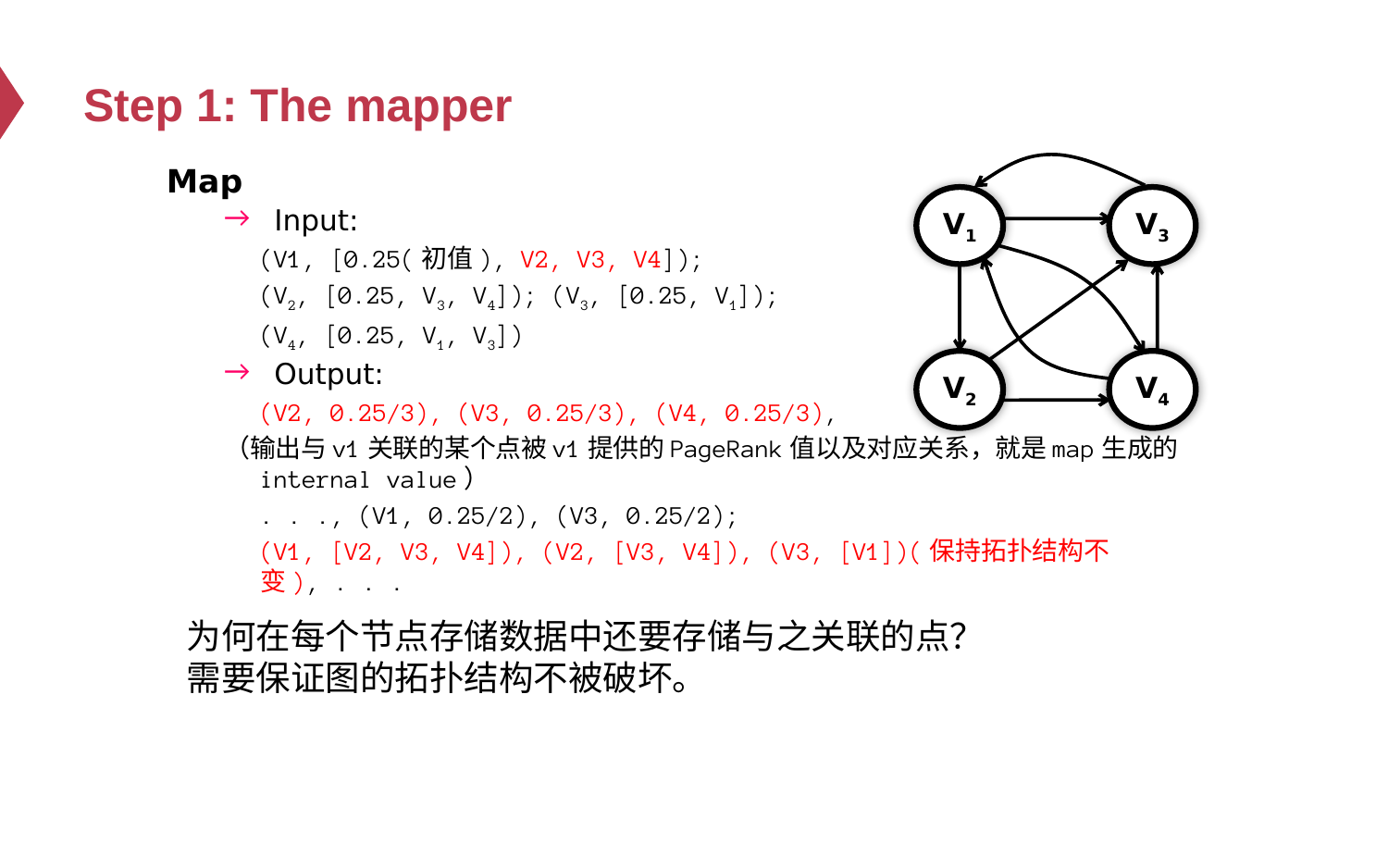

# Step 1: The mapper

V1
V3

V2
V4

Map
Input:
	(V1, [0.25(初值), V2, V3, V4]);
	(V2, [0.25, V3, V4]); (V3, [0.25, V1]);
	(V4, [0.25, V1, V3])
Output:
	(V2, 0.25/3), (V3, 0.25/3), (V4, 0.25/3),
（输出与v1关联的某个点被v1提供的PageRank值以及对应关系，就是map生成的internal value）
	. . ., (V1, 0.25/2), (V3, 0.25/2);
	(V1, [V2, V3, V4]), (V2, [V3, V4]), (V3, [V1])(保持拓扑结构不变), . . .
为何在每个节点存储数据中还要存储与之关联的点？
需要保证图的拓扑结构不被破坏。
32